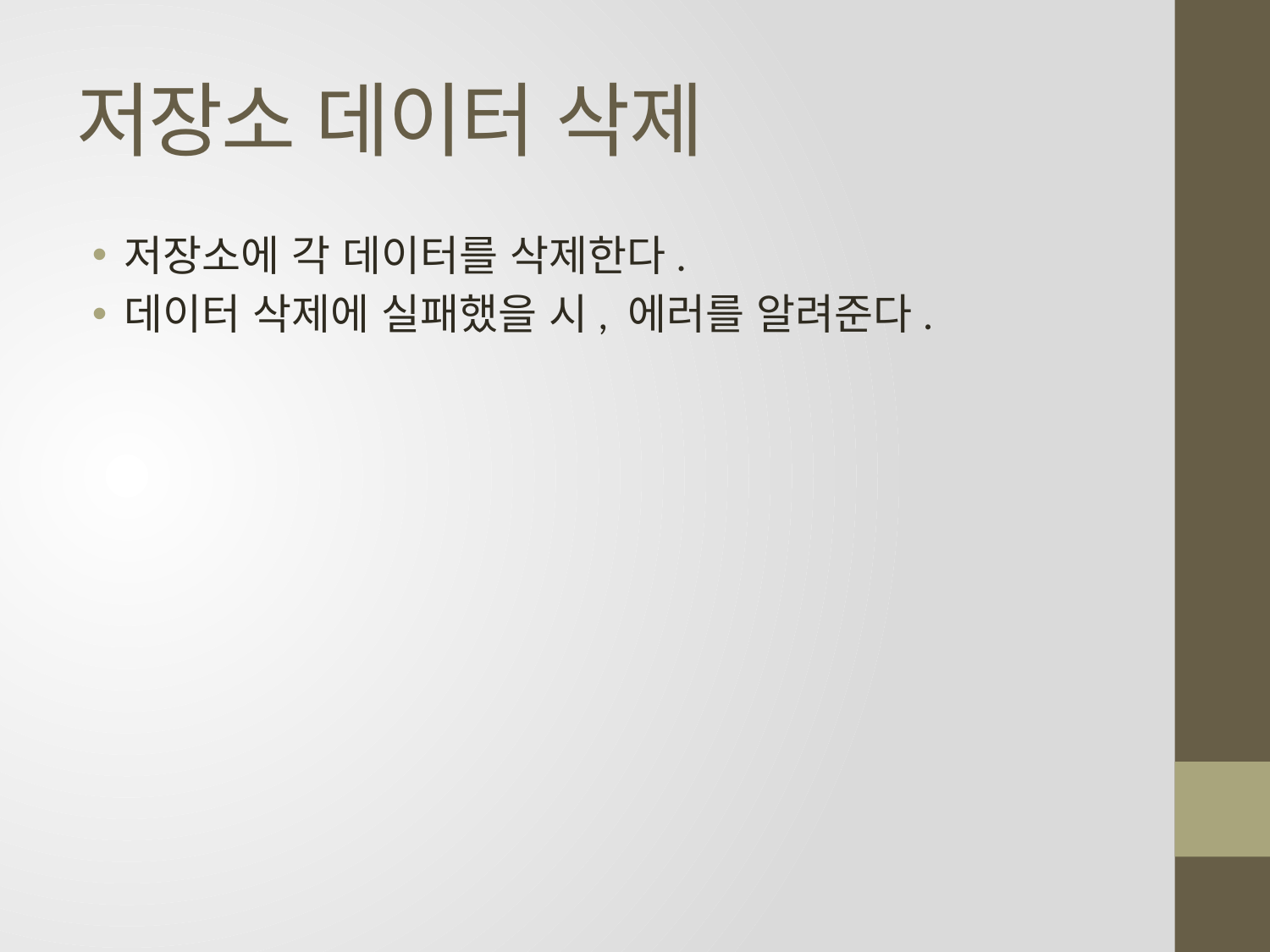

# 저장소 데이터 삭제
저장소에 각 데이터를 삭제한다.
데이터 삭제에 실패했을 시, 에러를 알려준다.